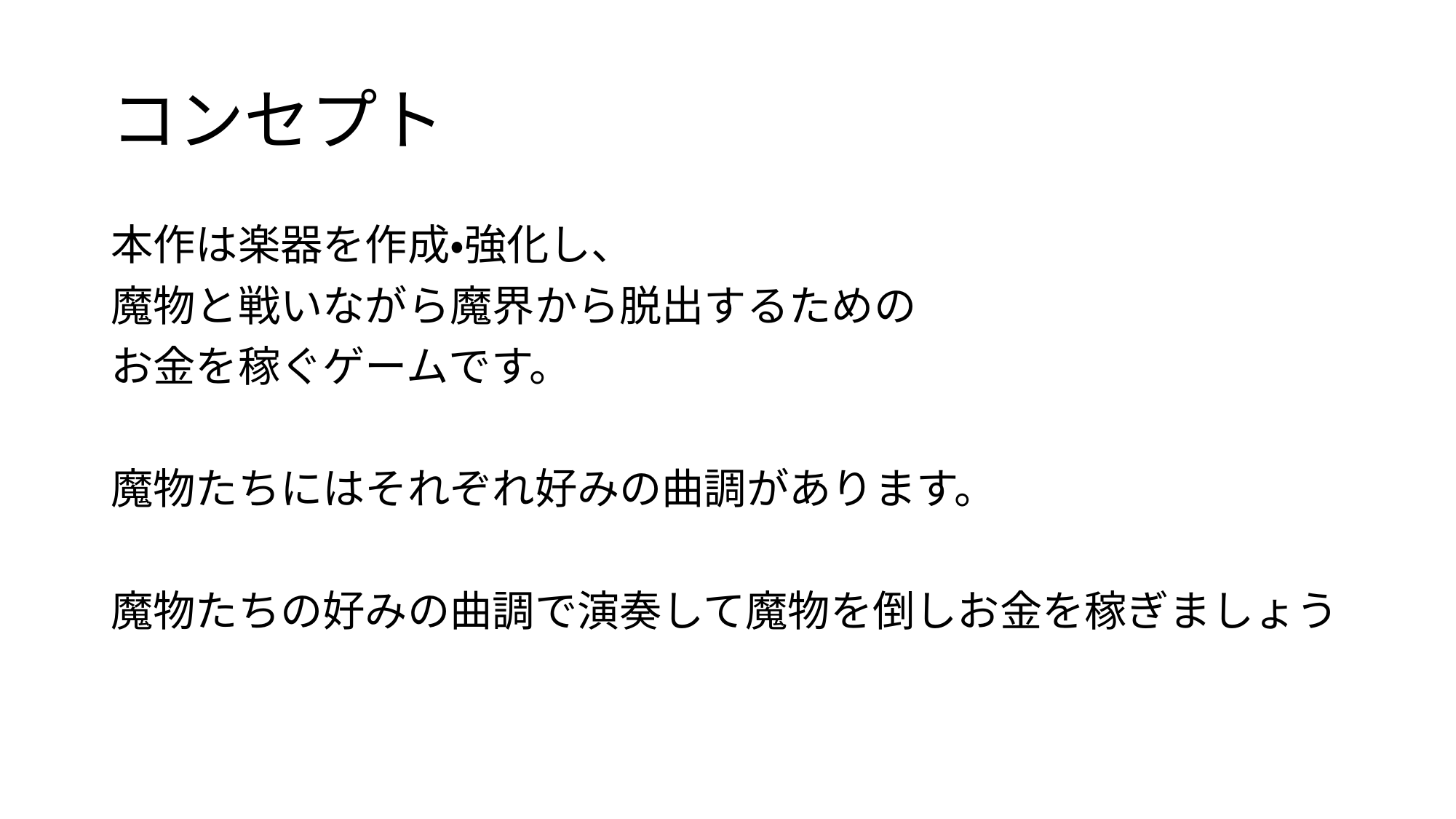

# コンセプト
本作は楽器を作成・強化し、
魔物と戦いながら魔界から脱出するための
お金を稼ぐゲームです。

魔物たちにはそれぞれ好みの曲調があります。

魔物たちの好みの曲調で演奏して魔物を倒しお金を稼ぎましょう